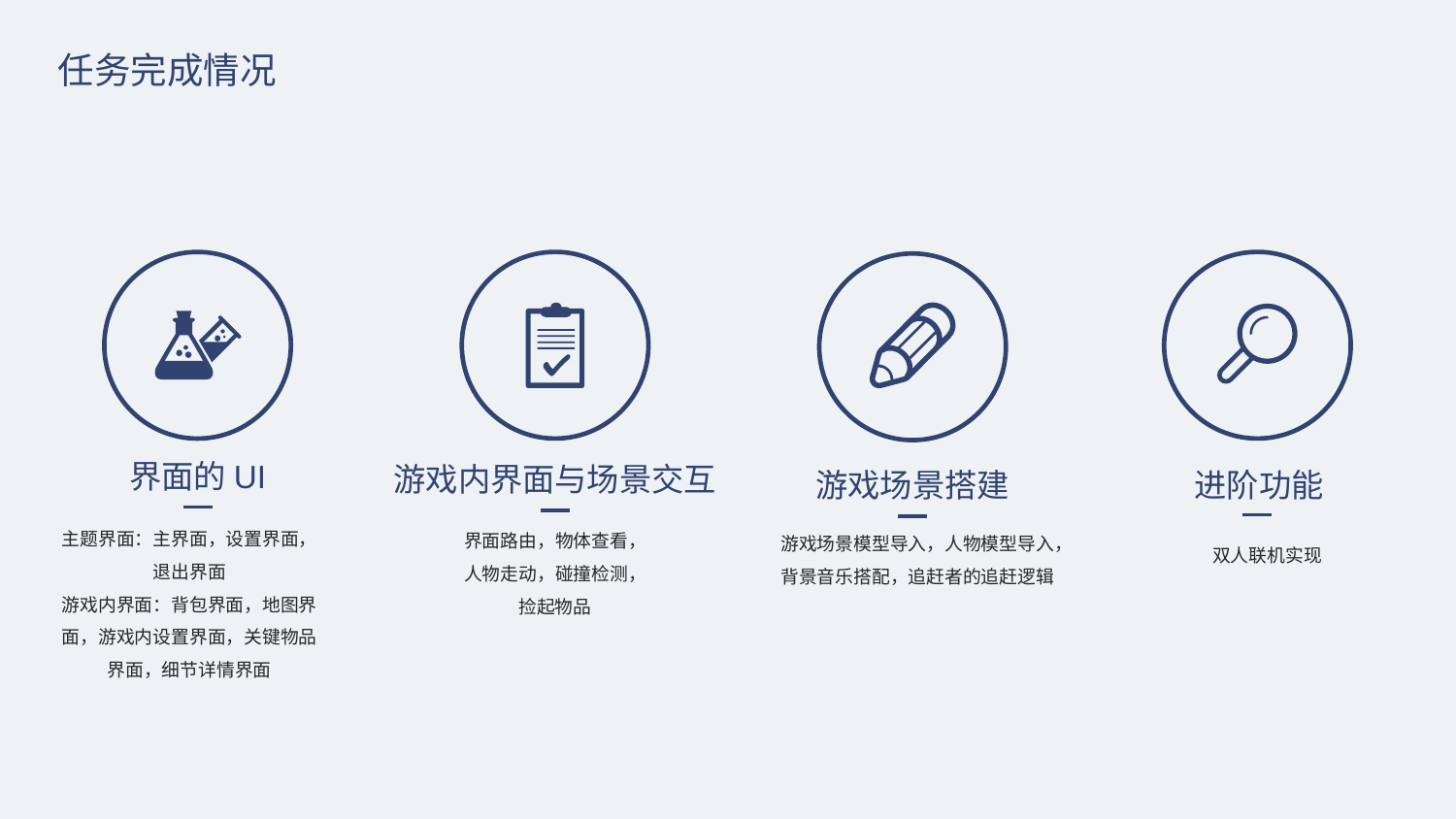

任务完成情况

界面的UI
游戏内界面与场景交互
游戏场景搭建
进阶功能
主题界面：主界面，设置界面，退出界面
游戏内界面：背包界面，地图界面，游戏内设置界面，关键物品界面，细节详情界面
界面路由，物体查看，人物走动，碰撞检测，捡起物品
游戏场景模型导入，人物模型导入，背景音乐搭配，追赶者的追赶逻辑
双人联机实现